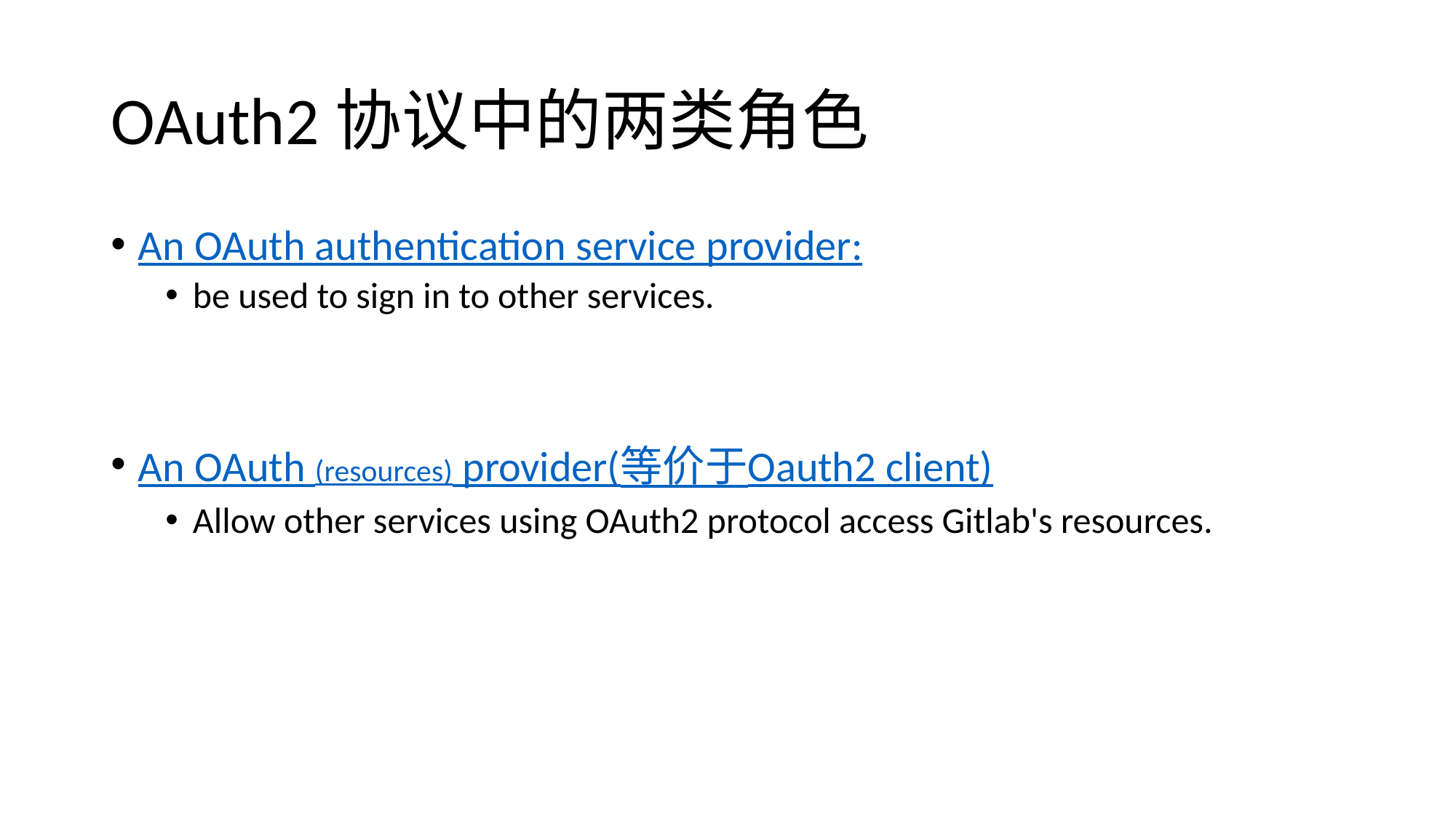

# OAuth2协议中的两类角色
An OAuth authentication service provider:
be used to sign in to other services.

An OAuth (resources) provider(等价于Oauth2 client)
Allow other services using OAuth2 protocol access Gitlab's resources.